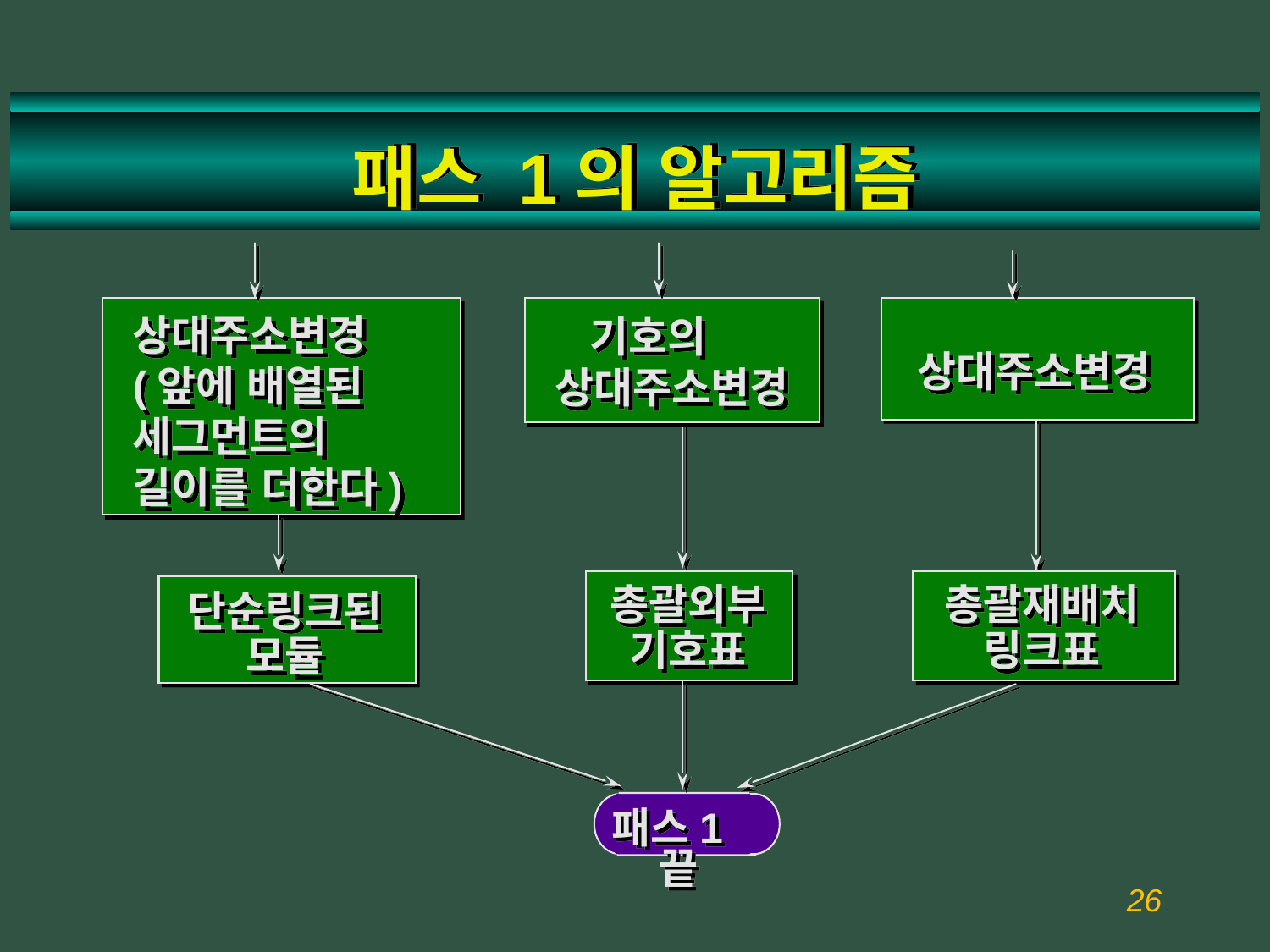

# 패스 1의 알고리즘

상대주소변경
(앞에 배열된
세그먼트의
길이를 더한다)
기호의 상대주소변경
상대주소변경

총괄외부
기호표
총괄재배치
링크표
단순링크된
모듈

패스1끝
26